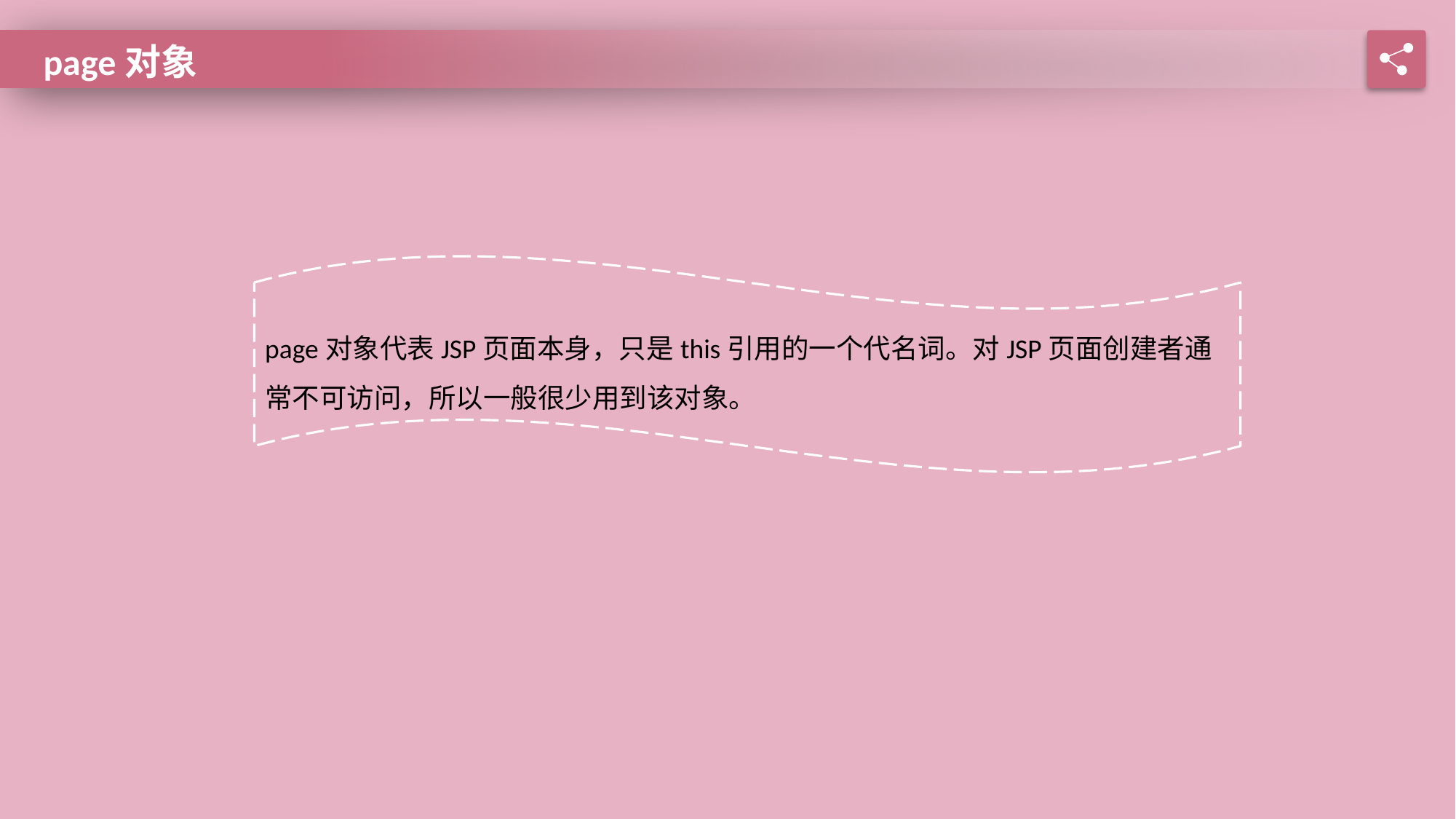

page对象
page对象代表JSP页面本身，只是this引用的一个代名词。对JSP页面创建者通常不可访问，所以一般很少用到该对象。